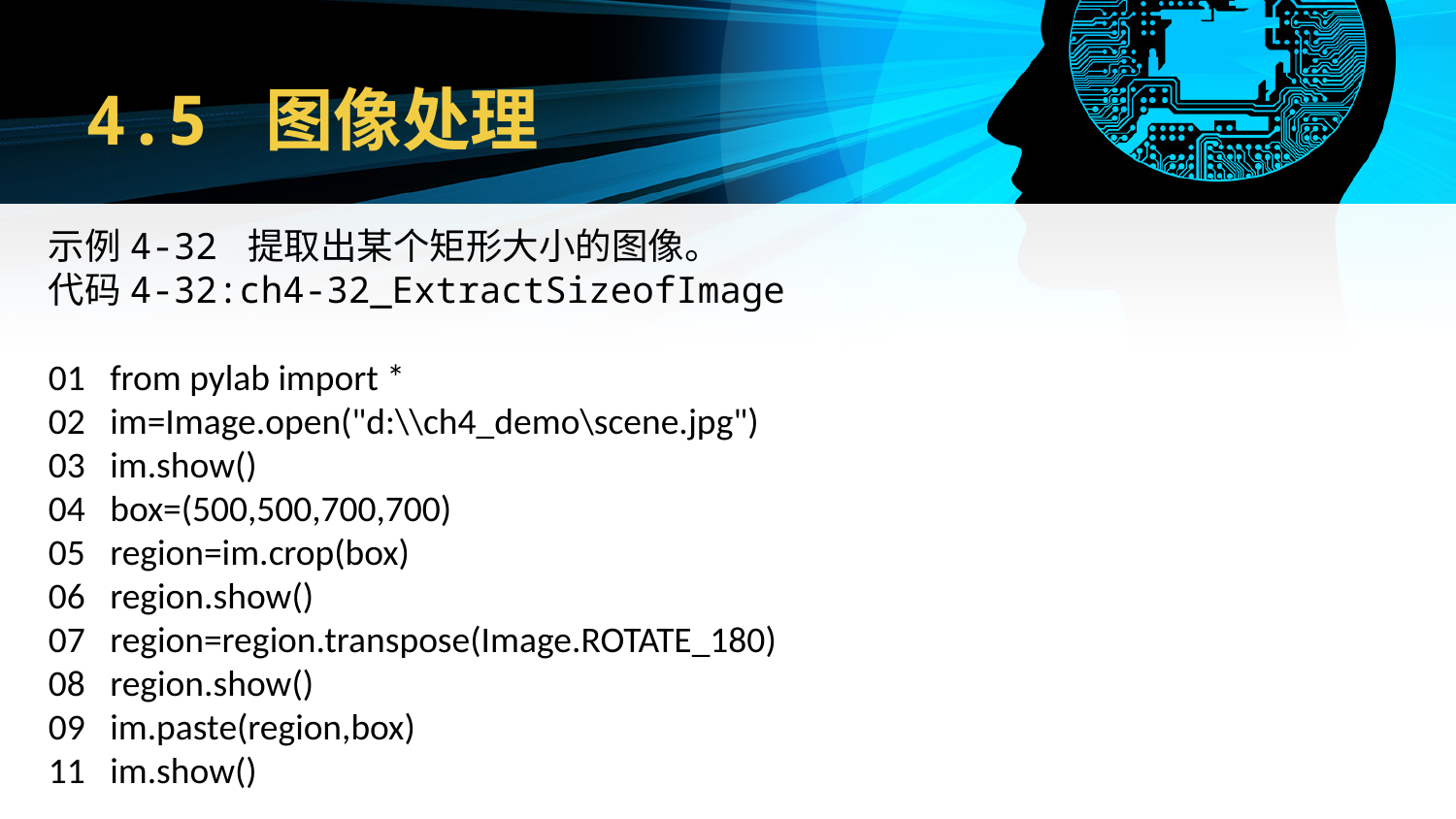

# 4.5 图像处理
示例4-32 提取出某个矩形大小的图像。
代码4-32:ch4-32_ExtractSizeofImage

01   from pylab import *
02   im=Image.open("d:\\ch4_demo\scene.jpg")
03   im.show()
04   box=(500,500,700,700)
05   region=im.crop(box)
06   region.show()
07   region=region.transpose(Image.ROTATE_180)
08   region.show()
09   im.paste(region,box)
11   im.show()